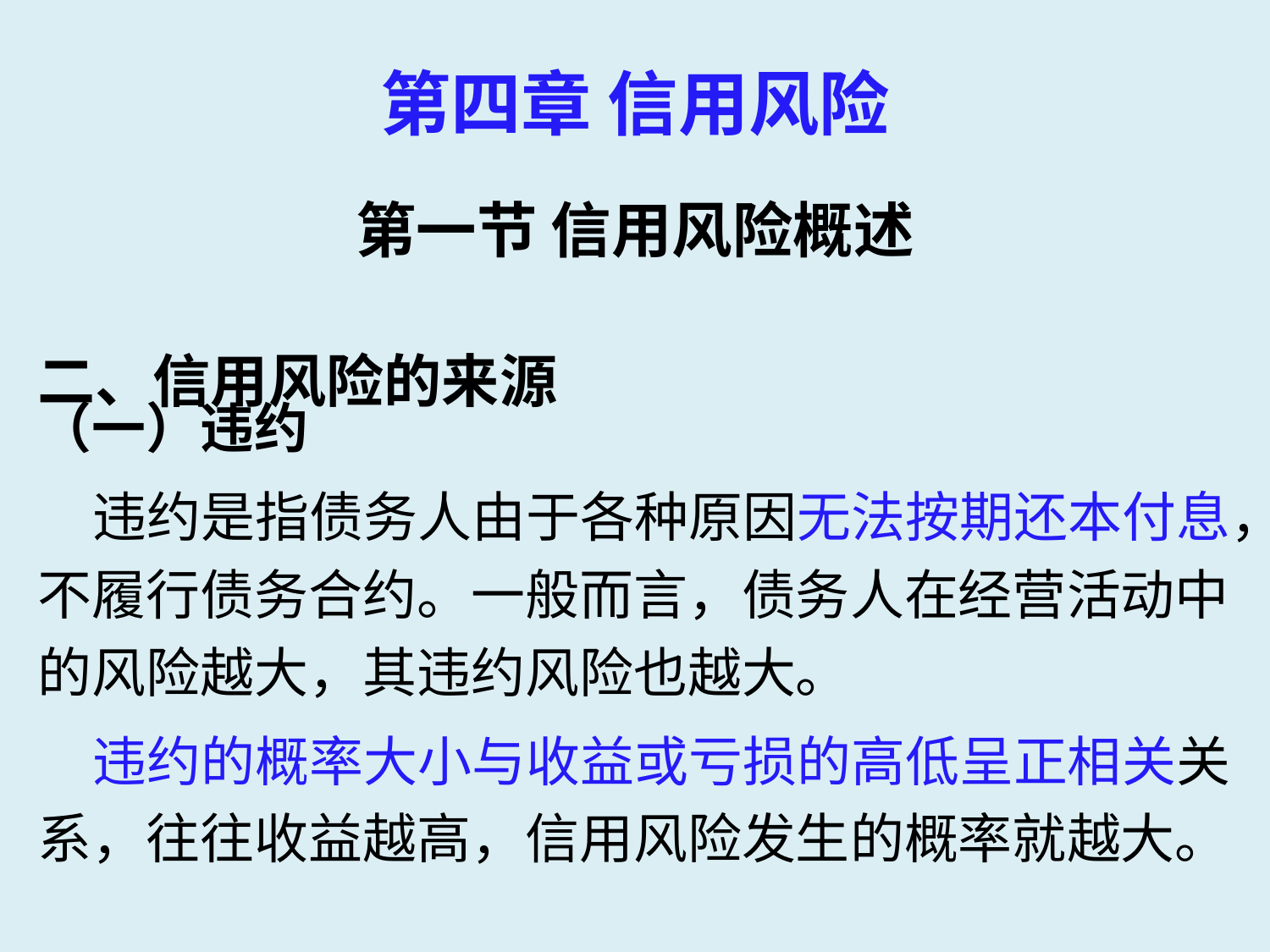

# 第四章 信用风险
第一节 信用风险概述

二、信用风险的来源
（一）违约
    违约是指债务人由于各种原因无法按期还本付息，不履行债务合约。一般而言，债务人在经营活动中的风险越大，其违约风险也越大。
    违约的概率大小与收益或亏损的高低呈正相关关系，往往收益越高，信用风险发生的概率就越大。